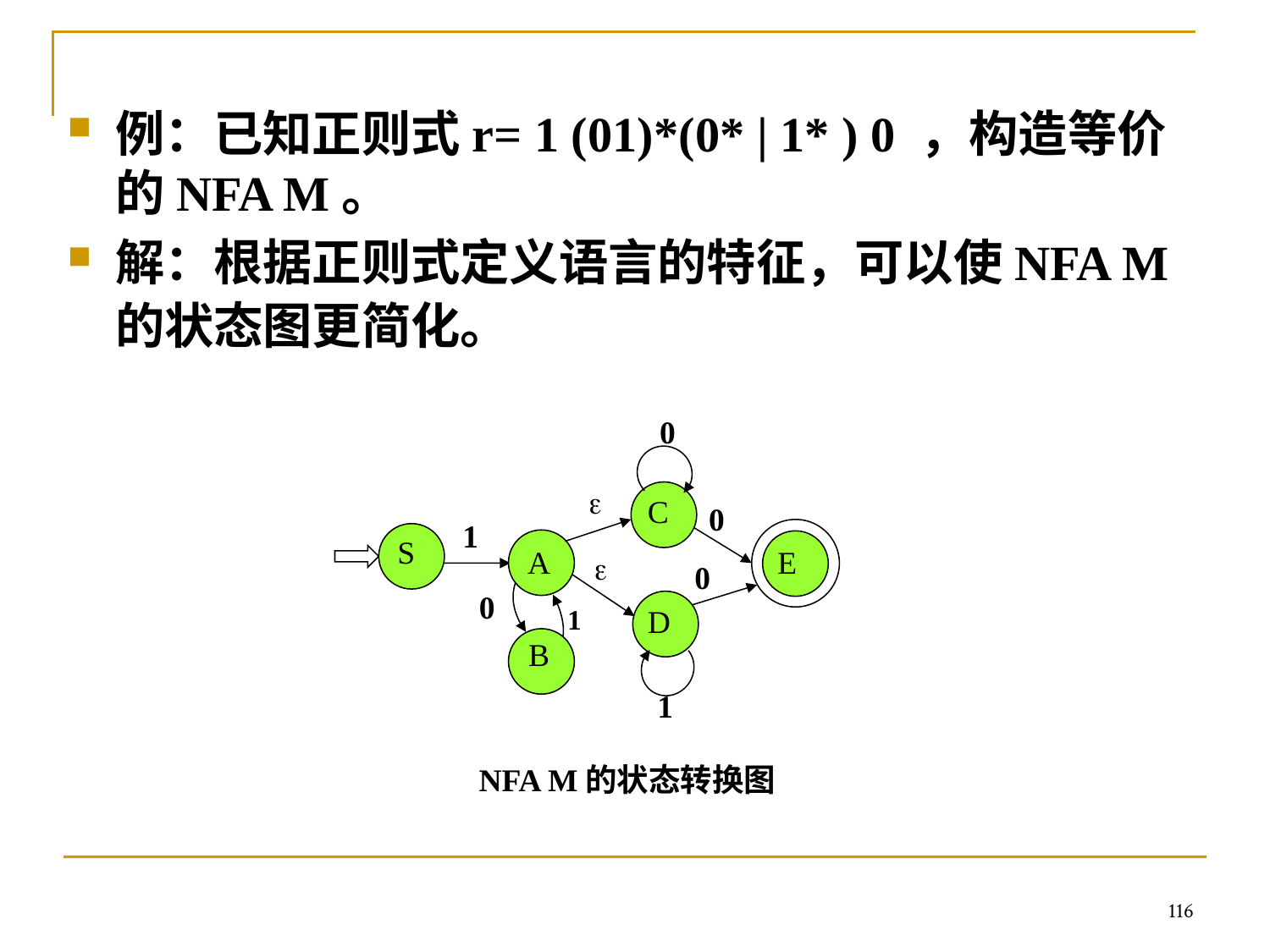

例：已知正则式r= 1 (01)*(0* | 1* ) 0 ，构造等价的NFA M。
解：根据正则式定义语言的特征，可以使NFA M的状态图更简化。
0

ε

C
0
1

S

A
E

ε

0

0

1
D

B

1
NFA M的状态转换图
116